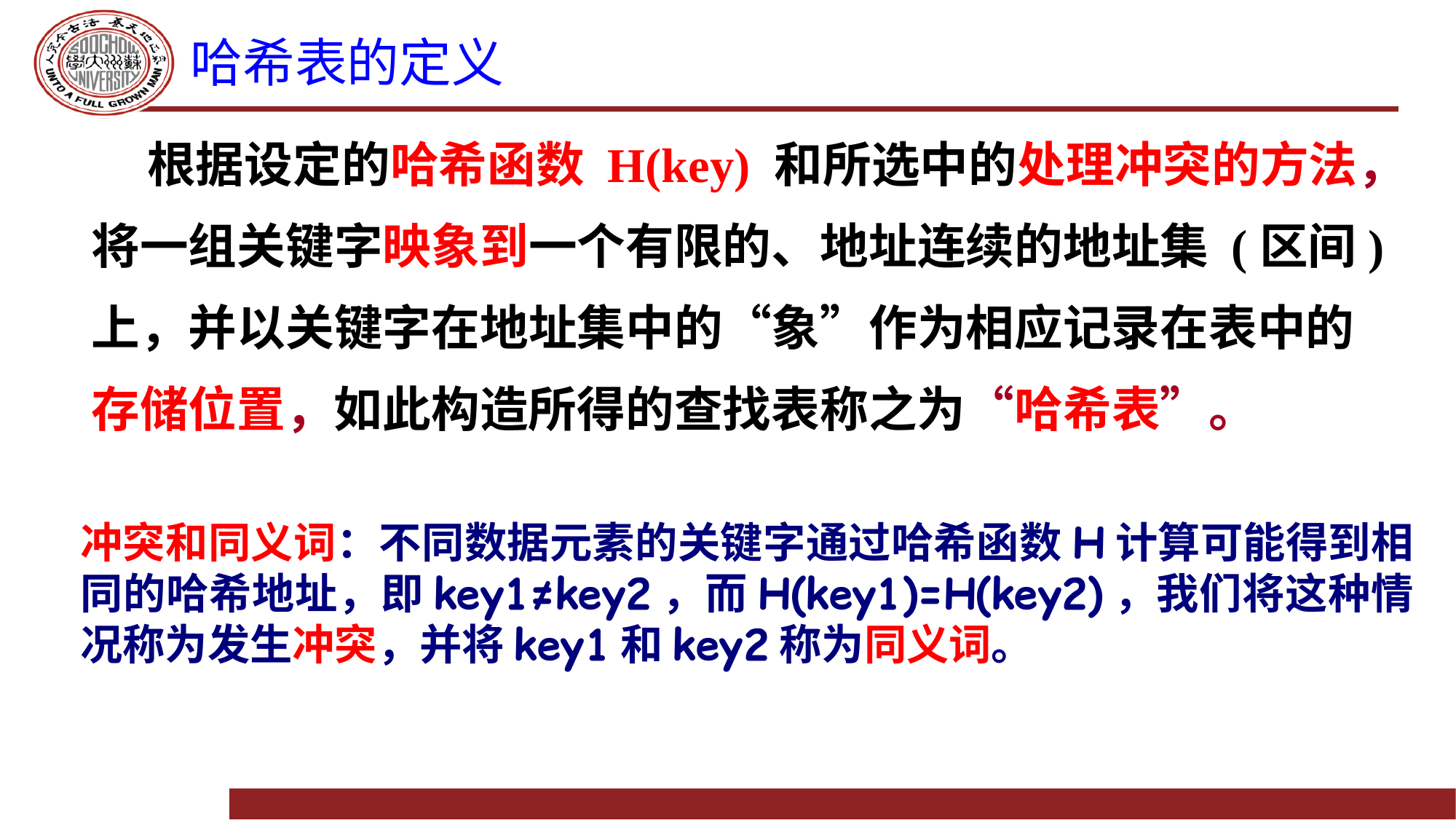

# 哈希表的定义
    根据设定的哈希函数 H(key) 和所选中的处理冲突的方法，将一组关键字映象到一个有限的、地址连续的地址集 (区间) 上，并以关键字在地址集中的“象”作为相应记录在表中的存储位置，如此构造所得的查找表称之为“哈希表”。

冲突和同义词：不同数据元素的关键字通过哈希函数H计算可能得到相同的哈希地址，即key1≠key2，而H(key1)=H(key2)，我们将这种情况称为发生冲突，并将key1和key2称为同义词。